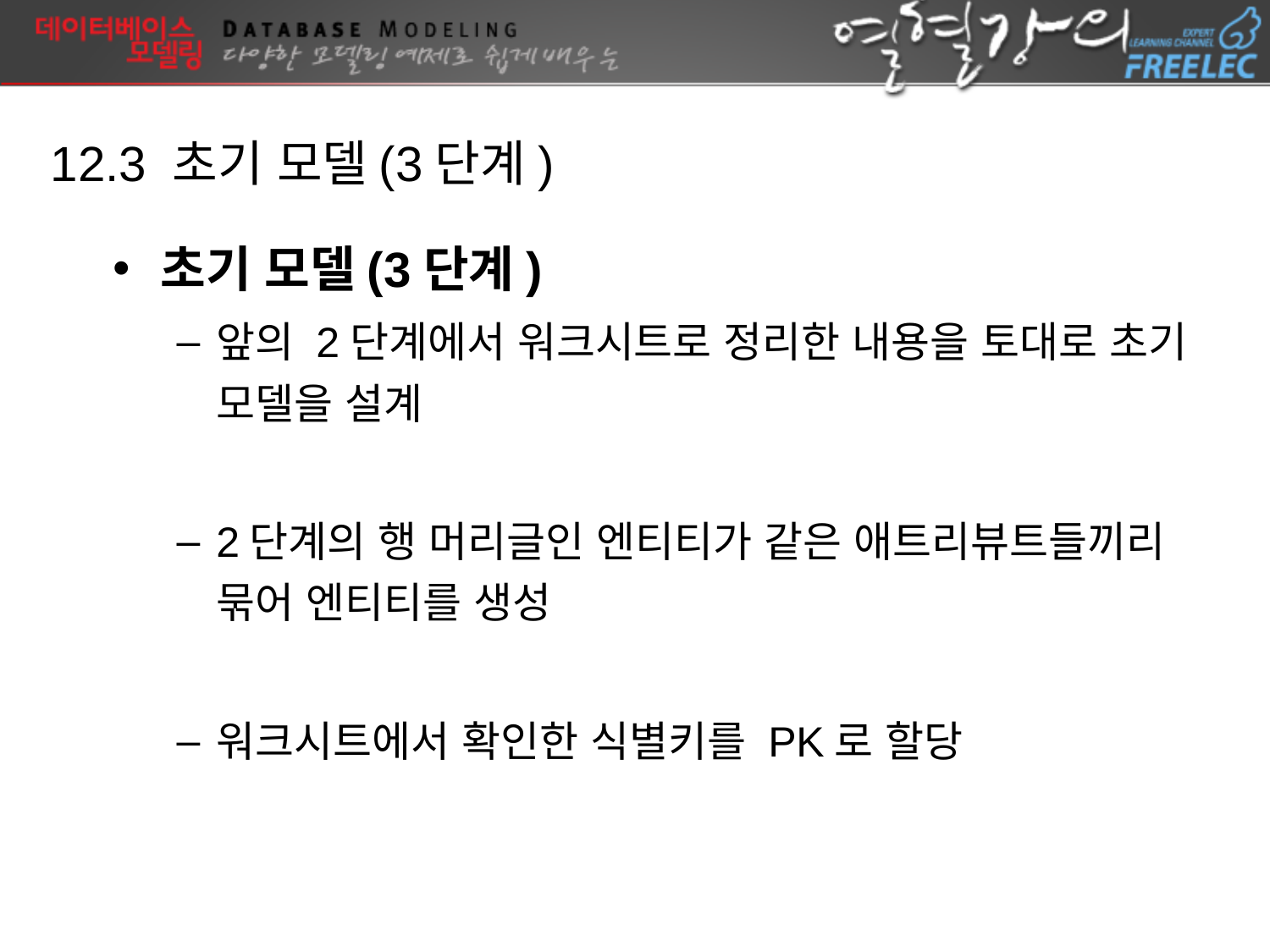

12.3 초기 모델(3단계)
초기 모델(3단계)
앞의 2단계에서 워크시트로 정리한 내용을 토대로 초기 모델을 설계

2단계의 행 머리글인 엔티티가 같은 애트리뷰트들끼리 묶어 엔티티를 생성

워크시트에서 확인한 식별키를 PK로 할당